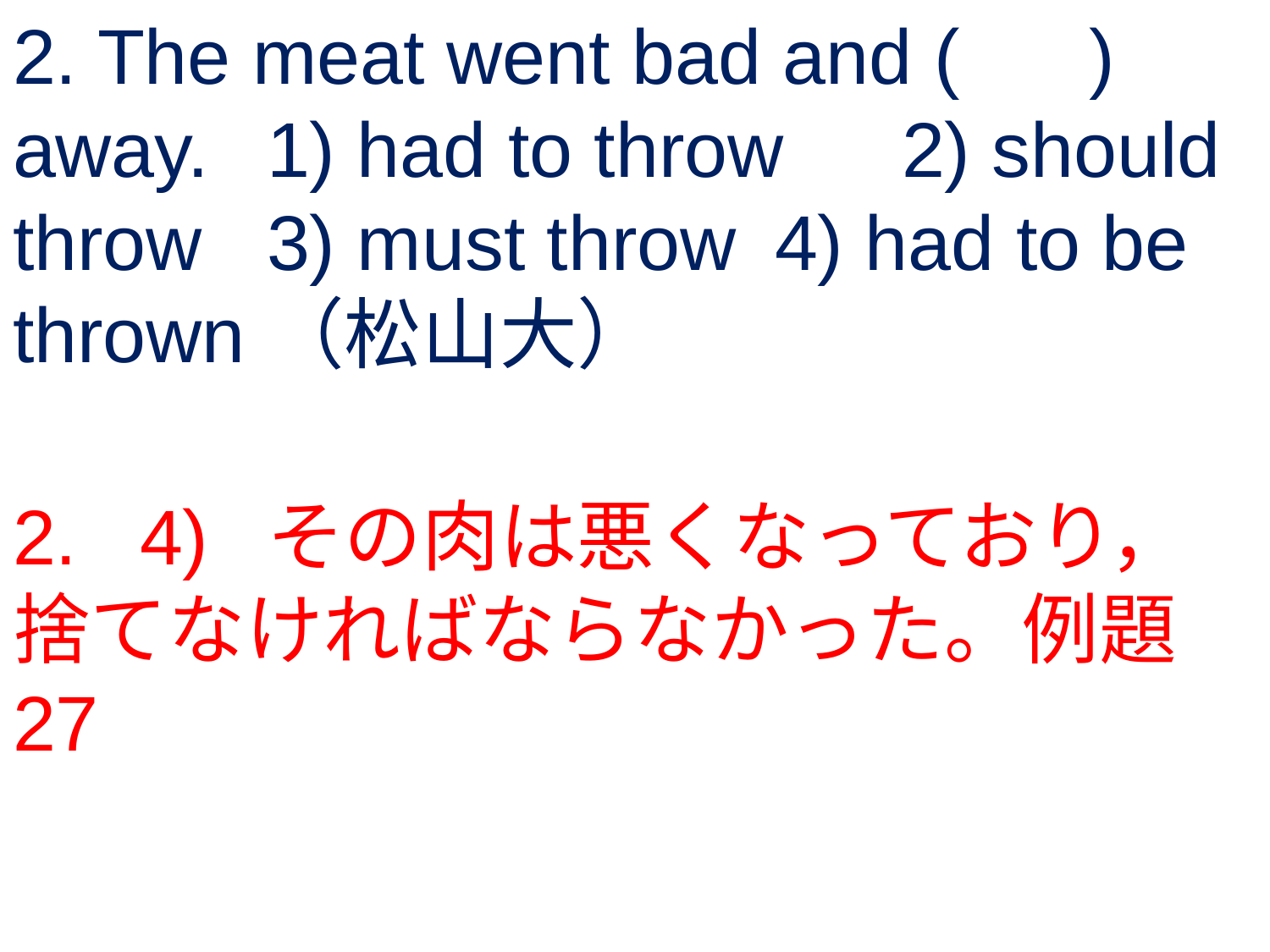

# 2. The meat went bad and (      ) away.	1) had to throw	2) should throw	3) must throw	4) had to be thrown	（松山大）
2.	4) 	その肉は悪くなっており，捨てなければならなかった。例題27